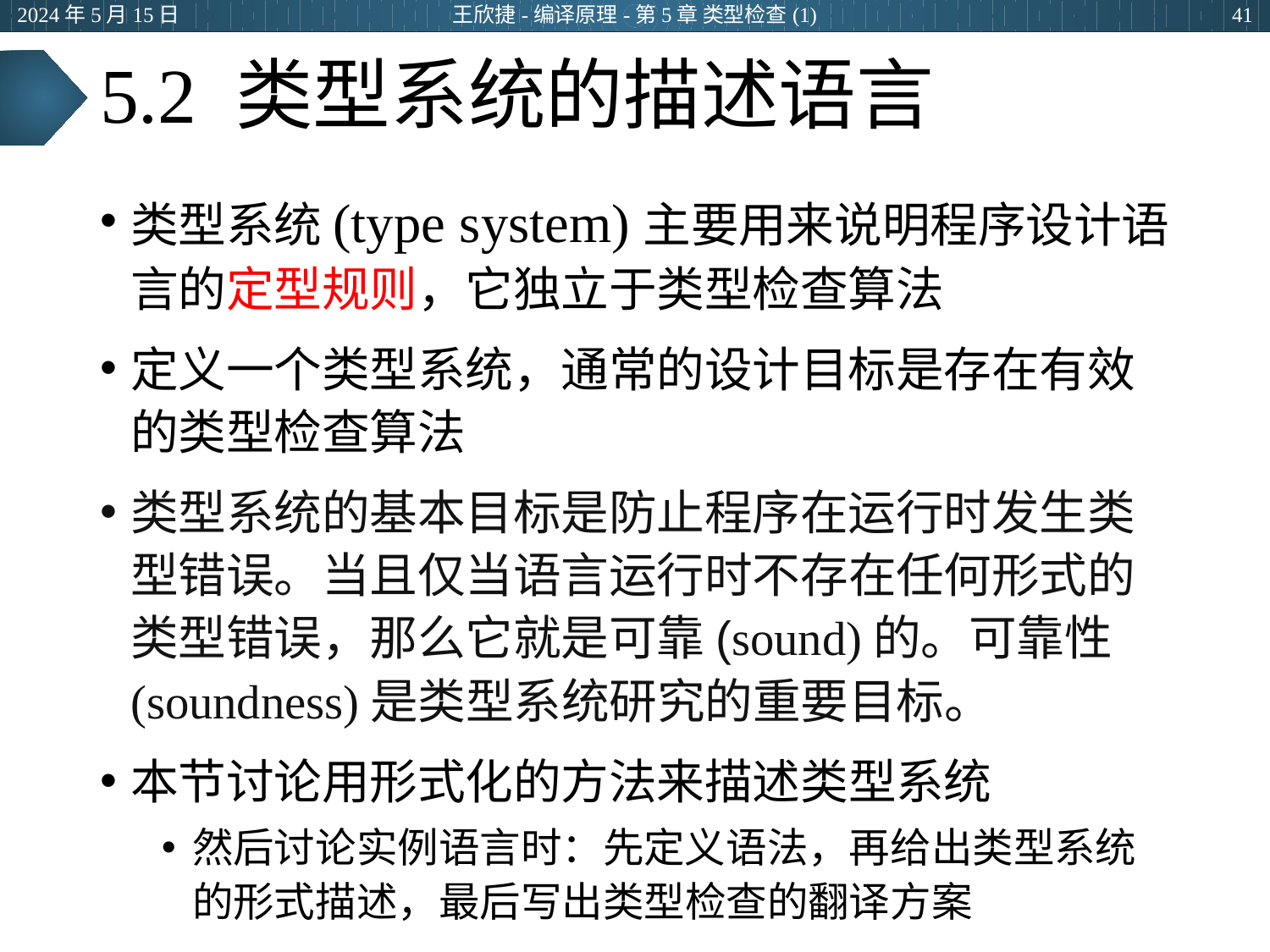

2024年5月15日
王欣捷-编译原理-第5章 类型检查(1)
41
# 5.2 类型系统的描述语言
类型系统(type system)主要用来说明程序设计语言的定型规则，它独立于类型检查算法
定义一个类型系统，通常的设计目标是存在有效的类型检查算法
类型系统的基本目标是防止程序在运行时发生类型错误。当且仅当语言运行时不存在任何形式的类型错误，那么它就是可靠(sound)的。可靠性(soundness)是类型系统研究的重要目标。
本节讨论用形式化的方法来描述类型系统
然后讨论实例语言时：先定义语法，再给出类型系统的形式描述，最后写出类型检查的翻译方案